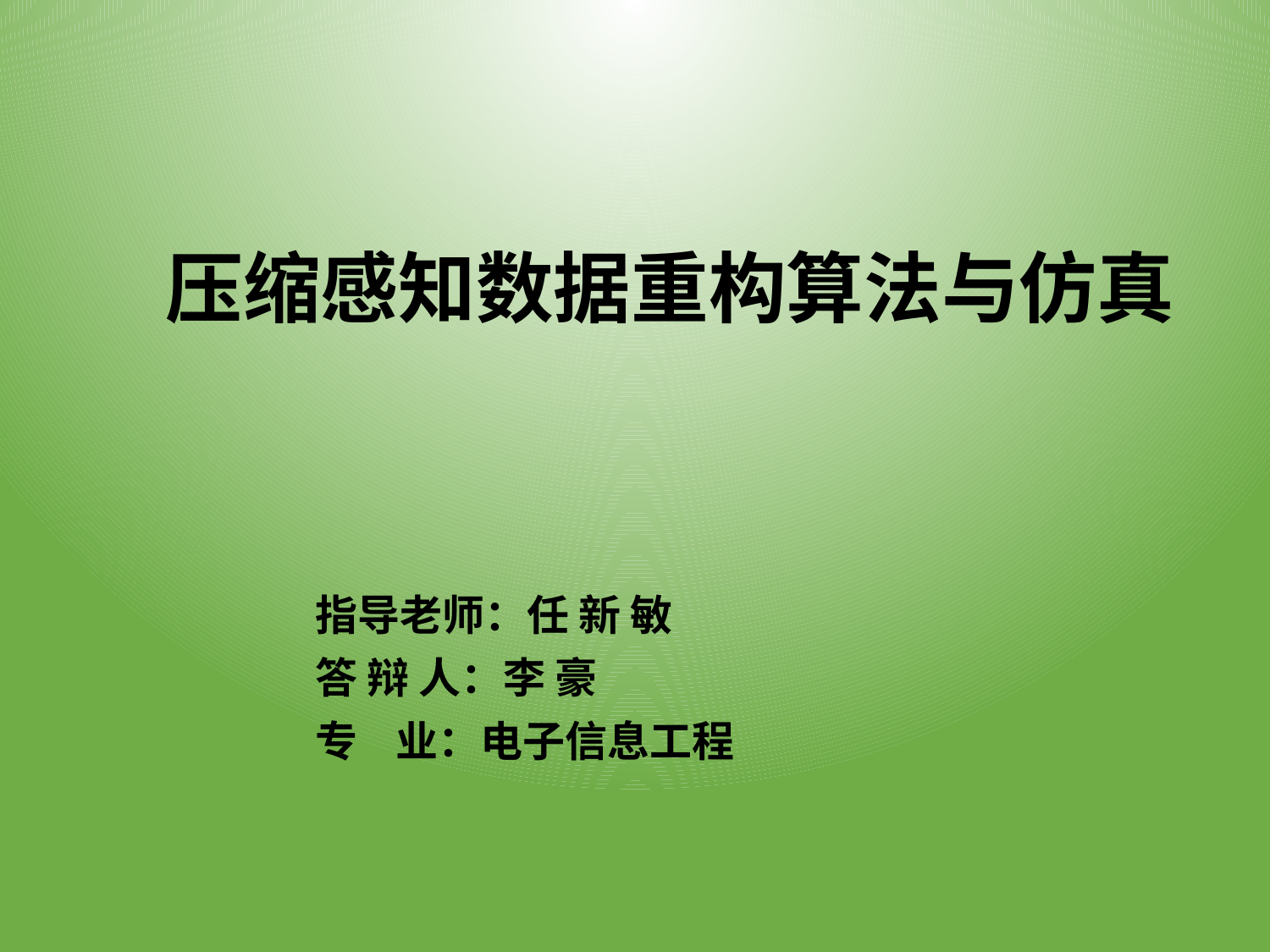

# 压缩感知数据重构算法与仿真
              指导老师：任 新 敏
              答 辩 人：李 豪
              专    业：电子信息工程